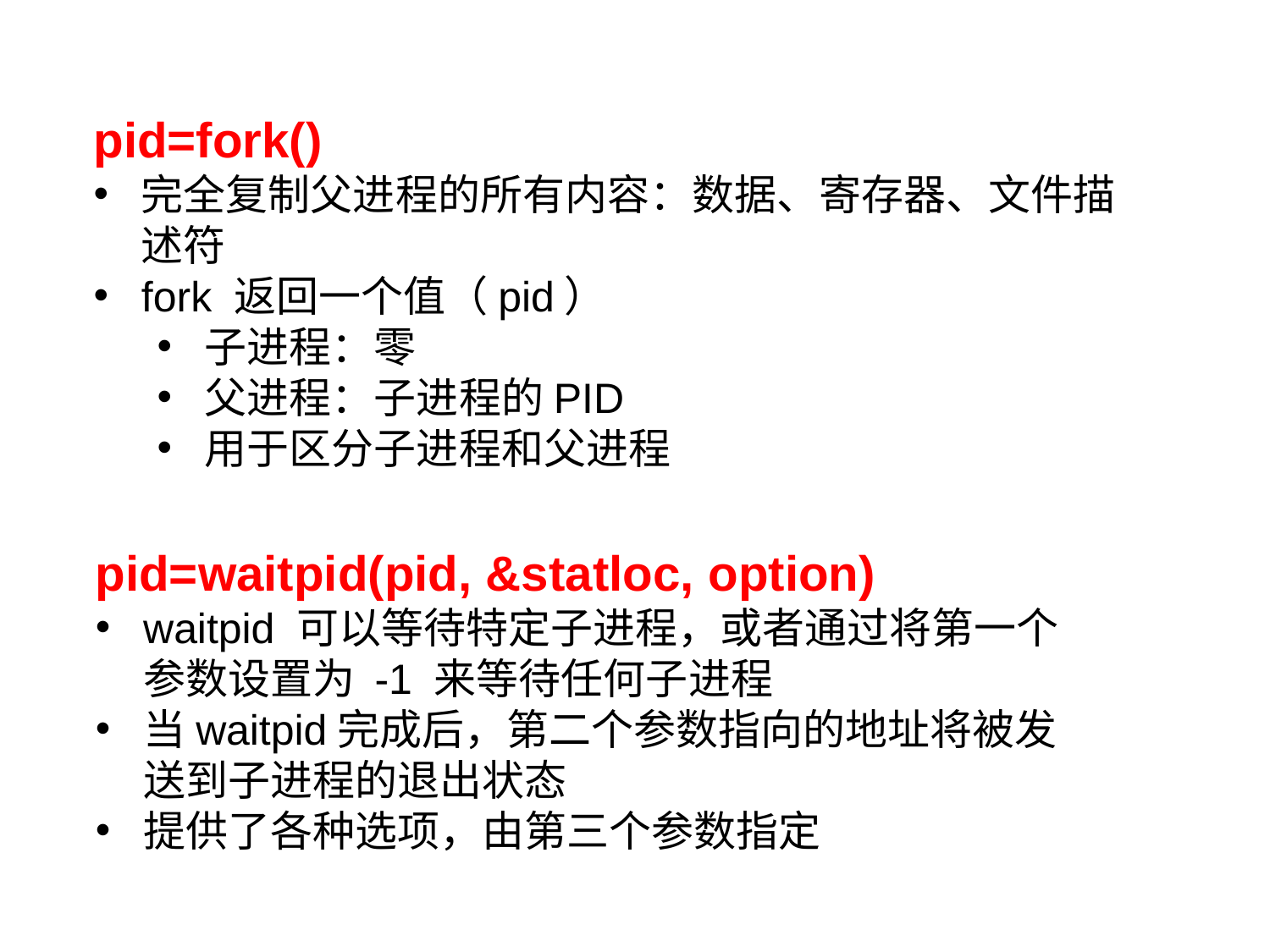

pid=fork()
完全复制父进程的所有内容：数据、寄存器、文件描述符
fork 返回一个值（pid）
子进程：零
父进程：子进程的PID
用于区分子进程和父进程
pid=waitpid(pid, &statloc, option)
waitpid 可以等待特定子进程，或者通过将第一个参数设置为 -1 来等待任何子进程
当waitpid完成后，第二个参数指向的地址将被发送到子进程的退出状态
提供了各种选项，由第三个参数指定
47